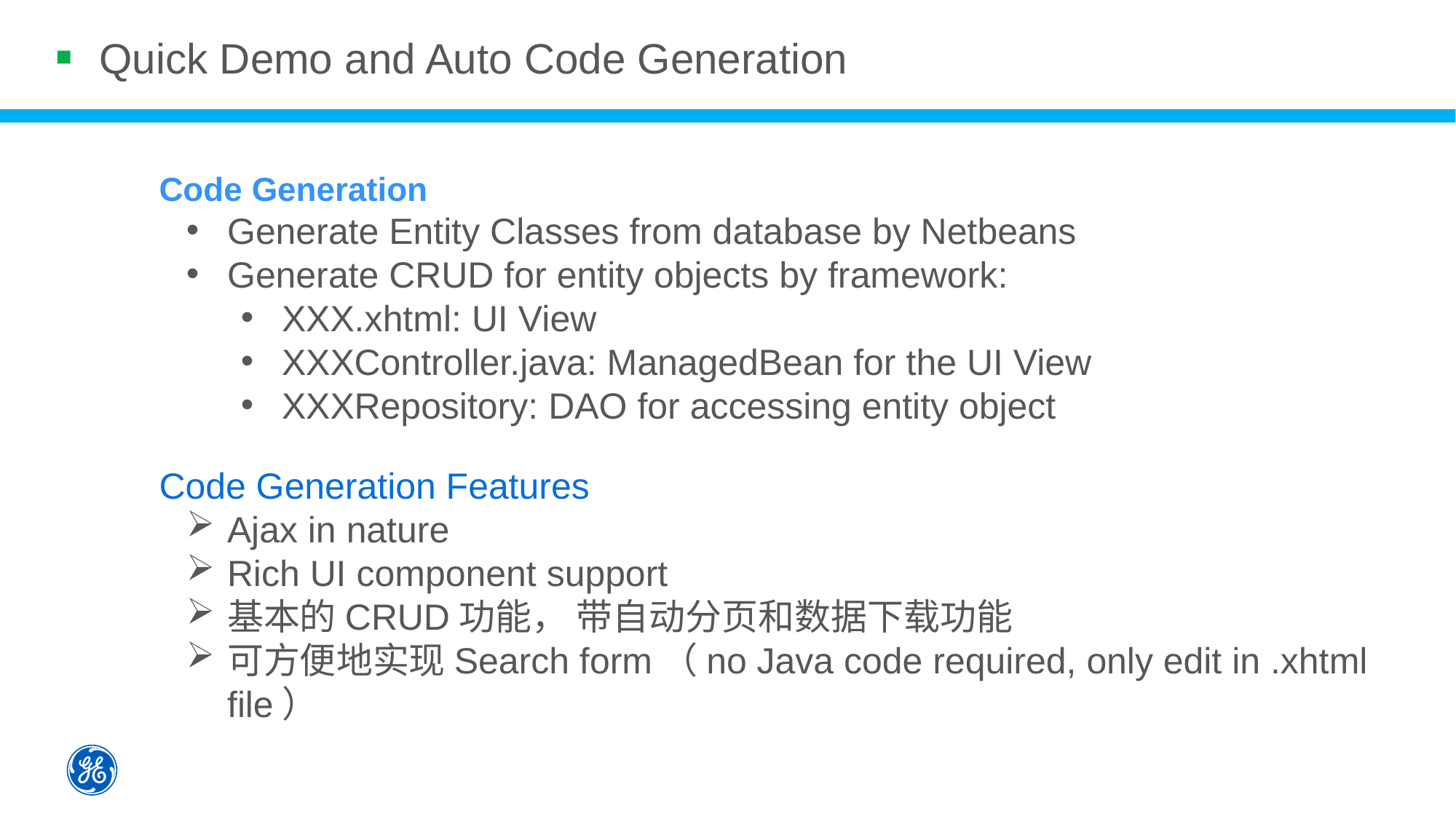

Quick Demo and Auto Code Generation

Code Generation
Generate Entity Classes from database by Netbeans
Generate CRUD for entity objects by framework:
XXX.xhtml: UI View
XXXController.java: ManagedBean for the UI View
XXXRepository: DAO for accessing entity object

Code Generation Features
Ajax in nature
Rich UI component support
基本的CRUD功能， 带自动分页和数据下载功能
可方便地实现Search form（no Java code required, only edit in .xhtml file）